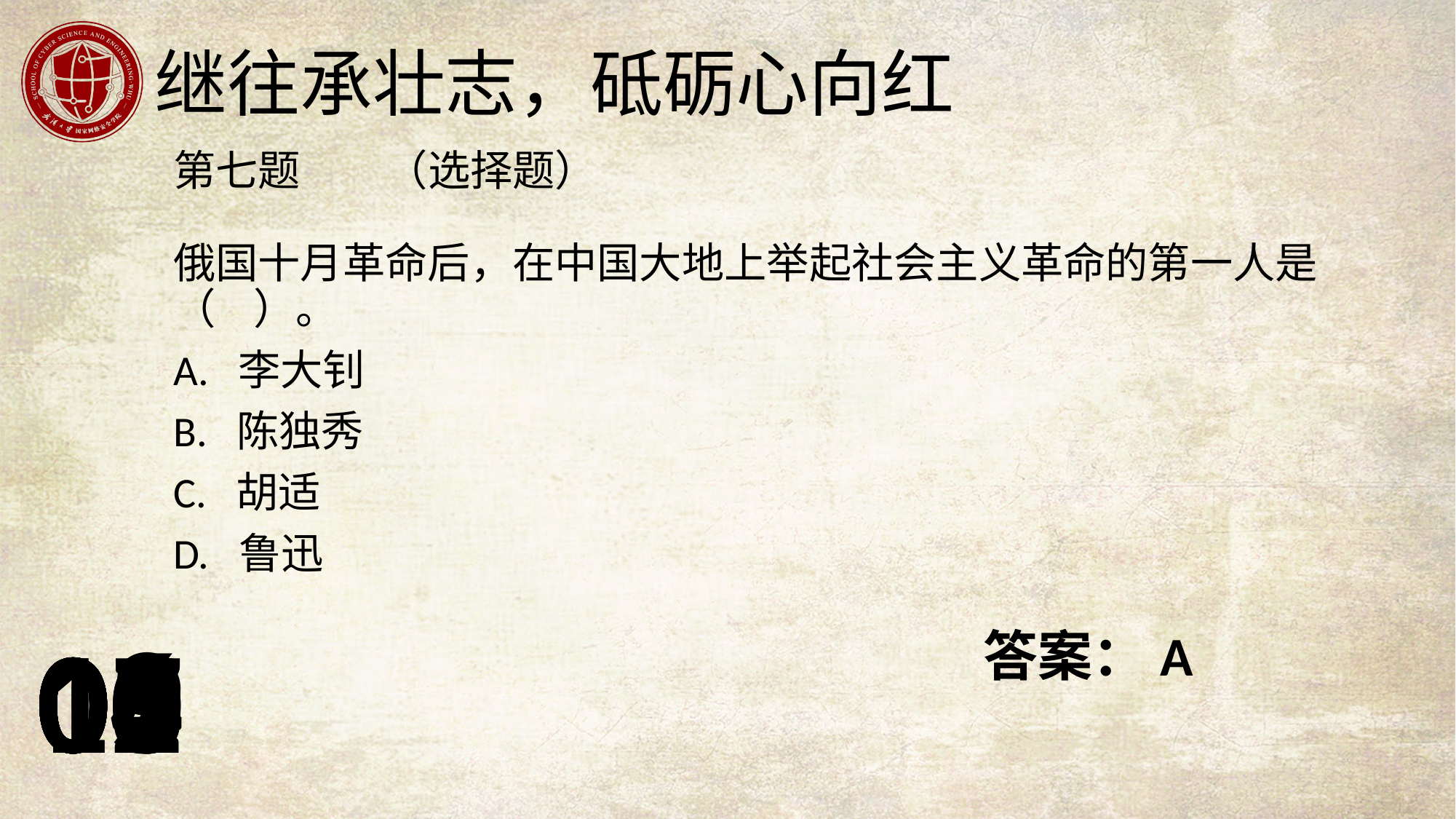

第七题         （选择题）
俄国十月革命后，在中国大地上举起社会主义革命的第一人是（    ）。
A.  李大钊
B.  陈独秀
C.  胡适
D.  鲁迅
答案：A